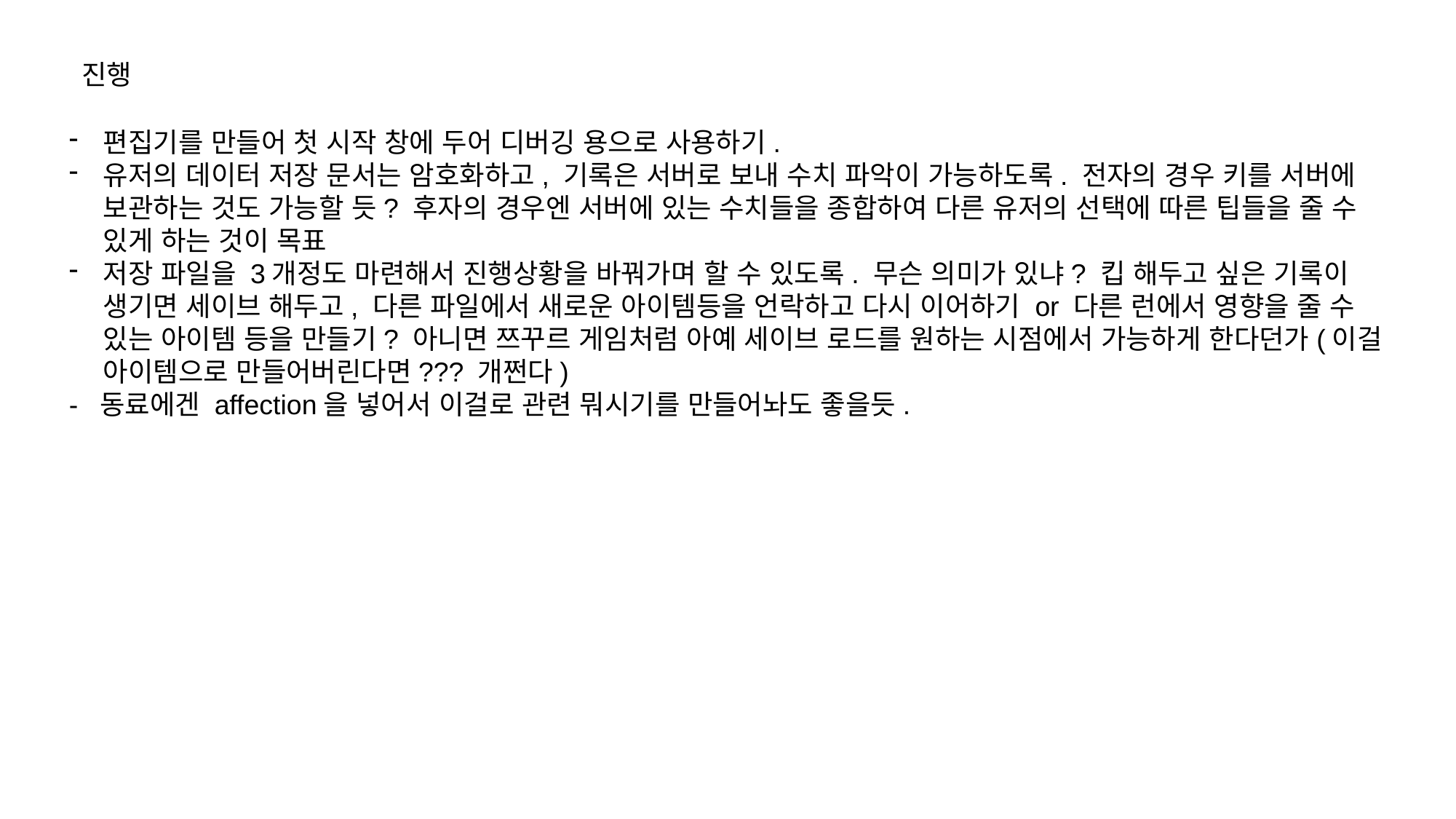

진행
편집기를 만들어 첫 시작 창에 두어 디버깅 용으로 사용하기.
유저의 데이터 저장 문서는 암호화하고, 기록은 서버로 보내 수치 파악이 가능하도록. 전자의 경우 키를 서버에 보관하는 것도 가능할 듯? 후자의 경우엔 서버에 있는 수치들을 종합하여 다른 유저의 선택에 따른 팁들을 줄 수 있게 하는 것이 목표
저장 파일을 3개정도 마련해서 진행상황을 바꿔가며 할 수 있도록. 무슨 의미가 있냐? 킵 해두고 싶은 기록이 생기면 세이브 해두고, 다른 파일에서 새로운 아이템등을 언락하고 다시 이어하기 or 다른 런에서 영향을 줄 수 있는 아이템 등을 만들기? 아니면 쯔꾸르 게임처럼 아예 세이브 로드를 원하는 시점에서 가능하게 한다던가(이걸 아이템으로 만들어버린다면??? 개쩐다)
-  동료에겐 affection을 넣어서 이걸로 관련 뭐시기를 만들어놔도 좋을듯.